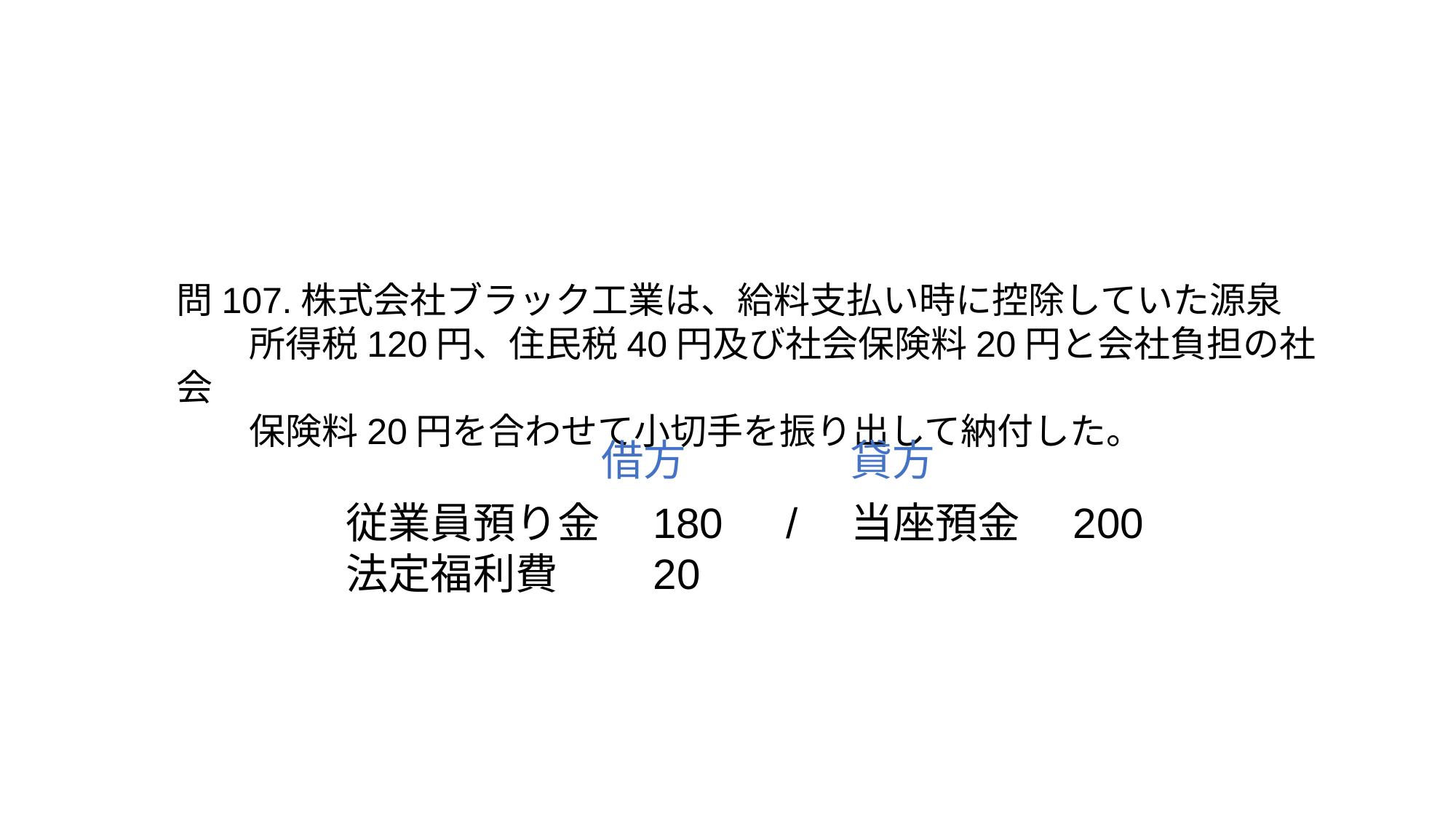

問107.株式会社ブラック工業は、給料支払い時に控除していた源泉
　　所得税120円、住民税40円及び社会保険料20円と会社負担の社会
　　保険料20円を合わせて小切手を振り出して納付した。
借方
貸方
従業員預り金　180　/　当座預金　200
法定福利費         20